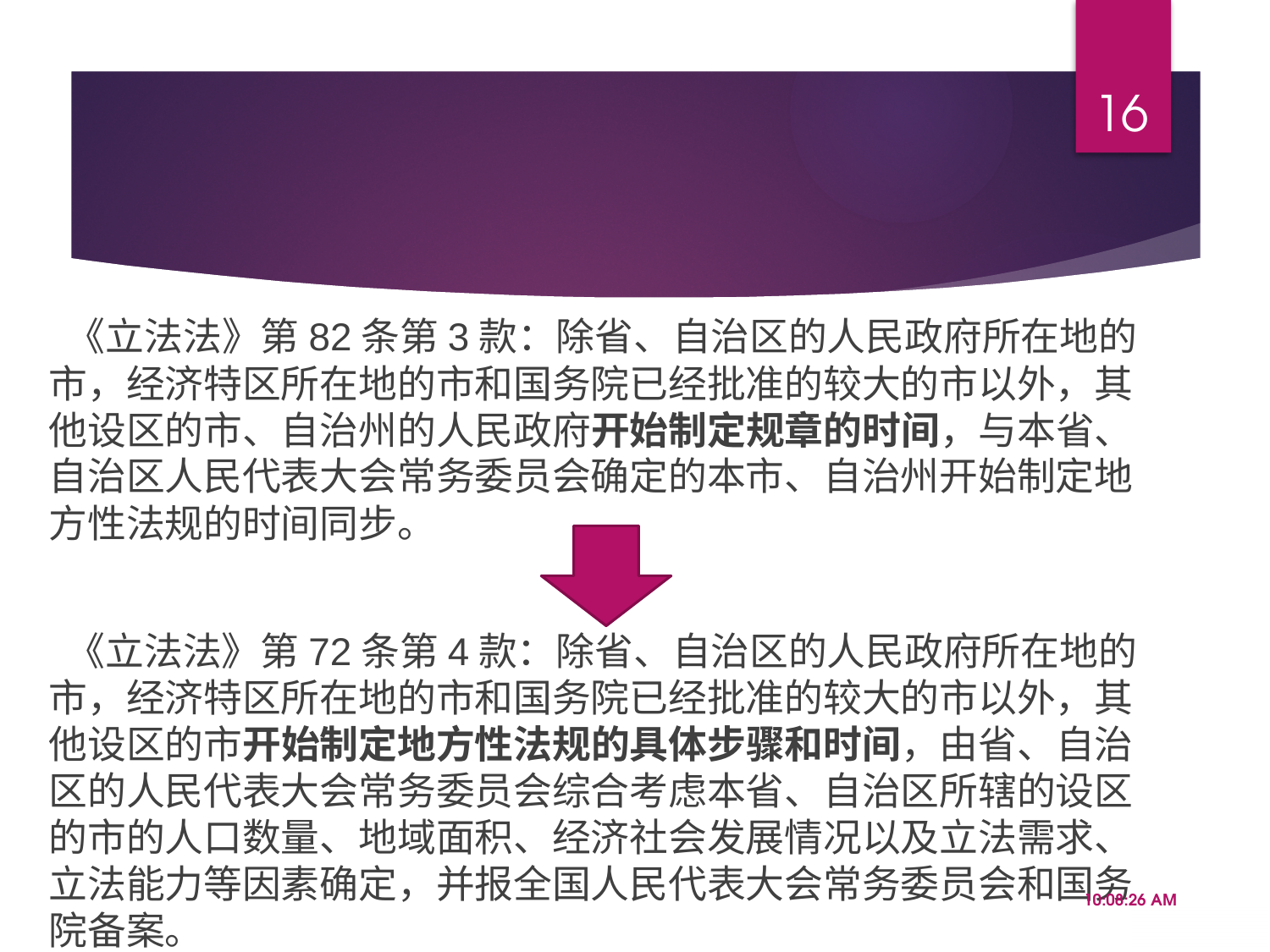

16
#
 《立法法》第82条第3款：除省、自治区的人民政府所在地的市，经济特区所在地的市和国务院已经批准的较大的市以外，其他设区的市、自治州的人民政府开始制定规章的时间，与本省、自治区人民代表大会常务委员会确定的本市、自治州开始制定地方性法规的时间同步。

 《立法法》第72条第4款：除省、自治区的人民政府所在地的市，经济特区所在地的市和国务院已经批准的较大的市以外，其他设区的市开始制定地方性法规的具体步骤和时间，由省、自治区的人民代表大会常务委员会综合考虑本省、自治区所辖的设区的市的人口数量、地域面积、经济社会发展情况以及立法需求、立法能力等因素确定，并报全国人民代表大会常务委员会和国务院备案。

10:08:26 AM